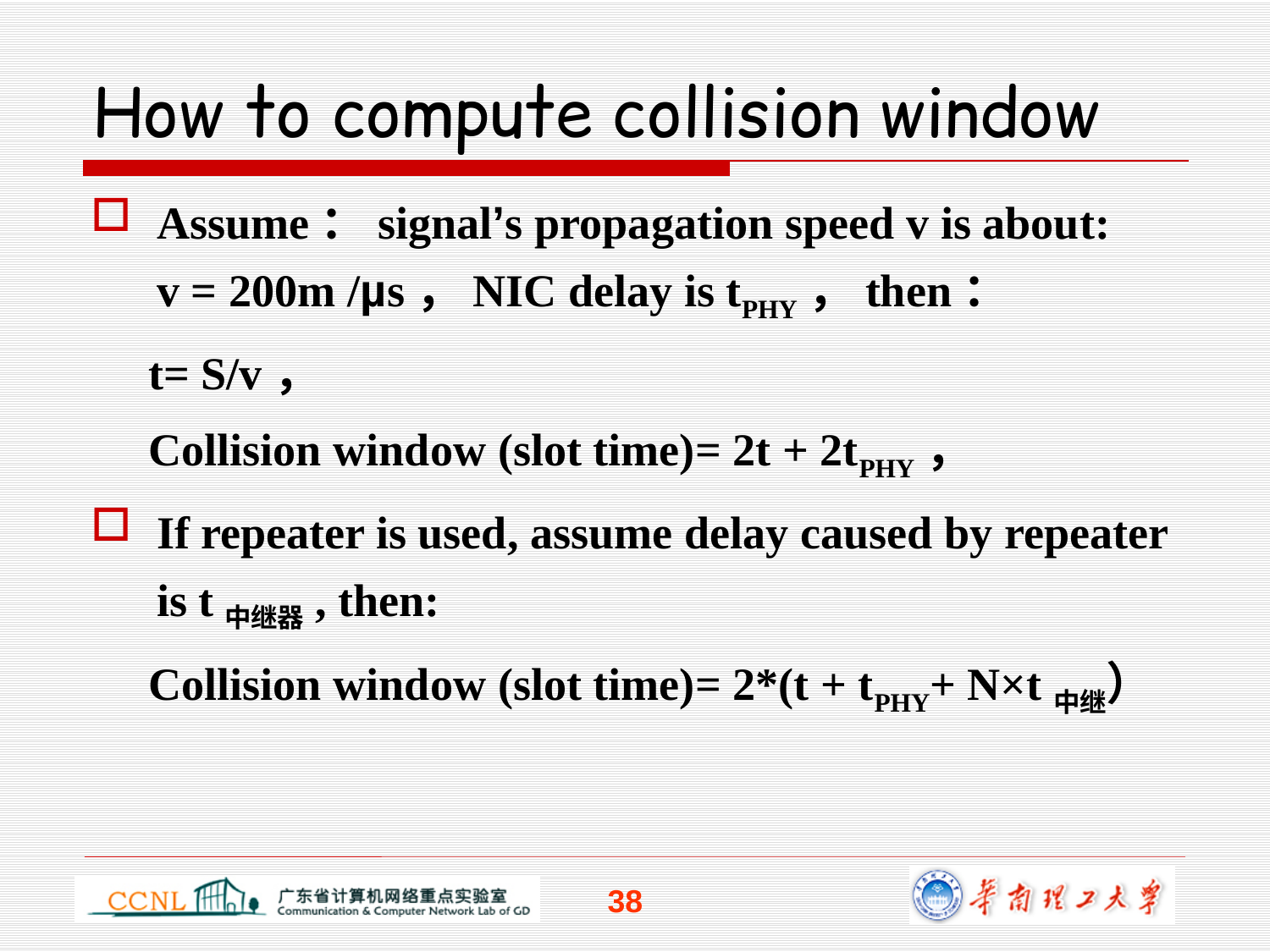

# How to compute collision window
Assume：signal’s propagation speed v is about:      v = 200m /µs，NIC delay is tPHY，then：
     t= S/v，
     Collision window (slot time)= 2t + 2tPHY，
If repeater is used, assume delay caused by repeater is t中继器, then:
     Collision window (slot time)= 2*(t + tPHY+ N×t中继）